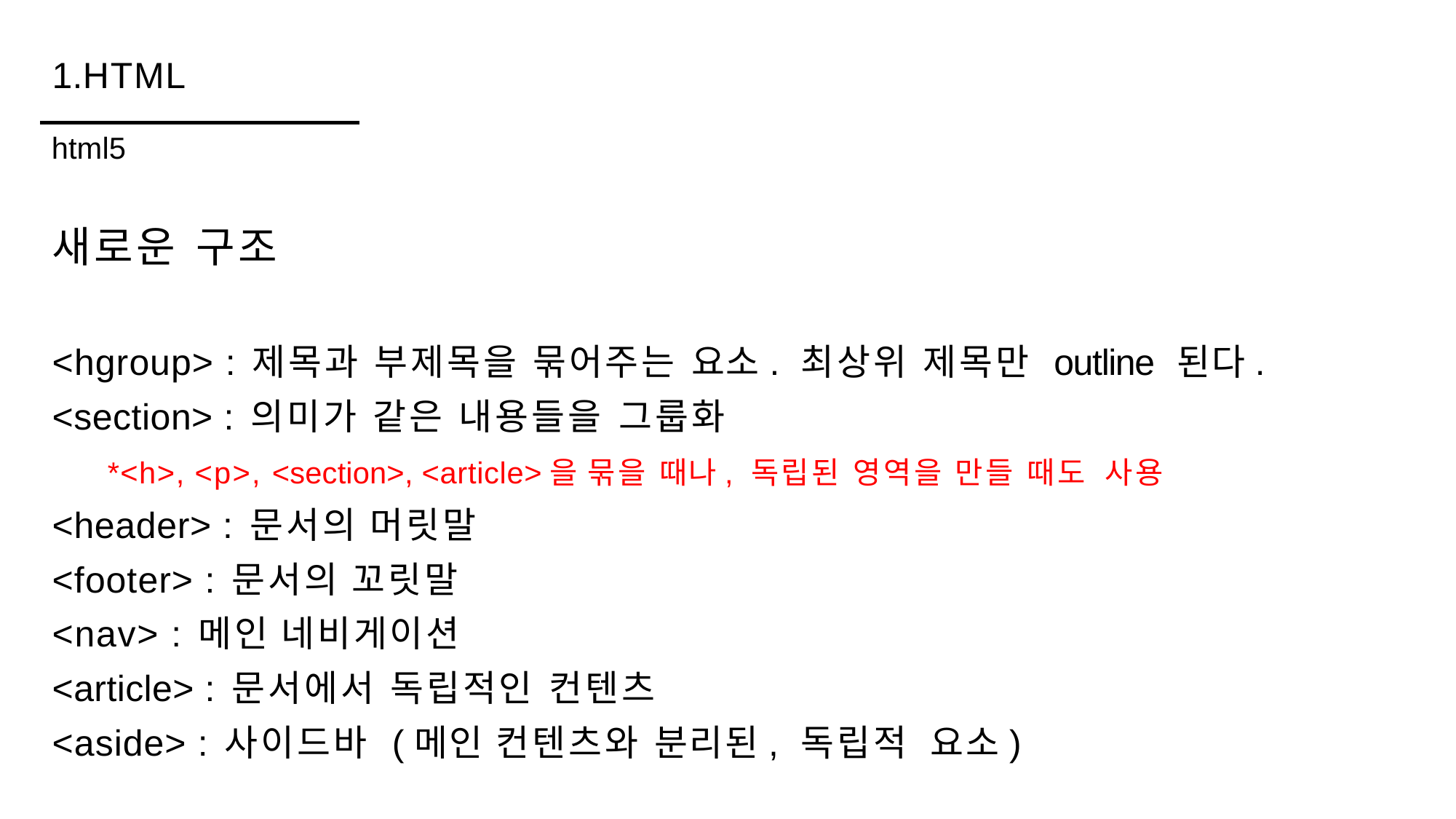

# 1.HTML

html5

새로운 구조

<hgroup> : 제목과 부제목을 묶어주는 요소. 최상위 제목만 outline 된다.
<section> : 의미가 같은 내용들을 그룹화
*<h>, <p>, <section>, <article>을 묶을 때나, 독립된 영역을 만들 때도 사용
<header> : 문서의 머릿말
<footer> : 문서의 꼬릿말
<nav> : 메인 네비게이션
<article> : 문서에서 독립적인 컨텐츠
<aside> : 사이드바 (메인 컨텐츠와 분리된, 독립적 요소)